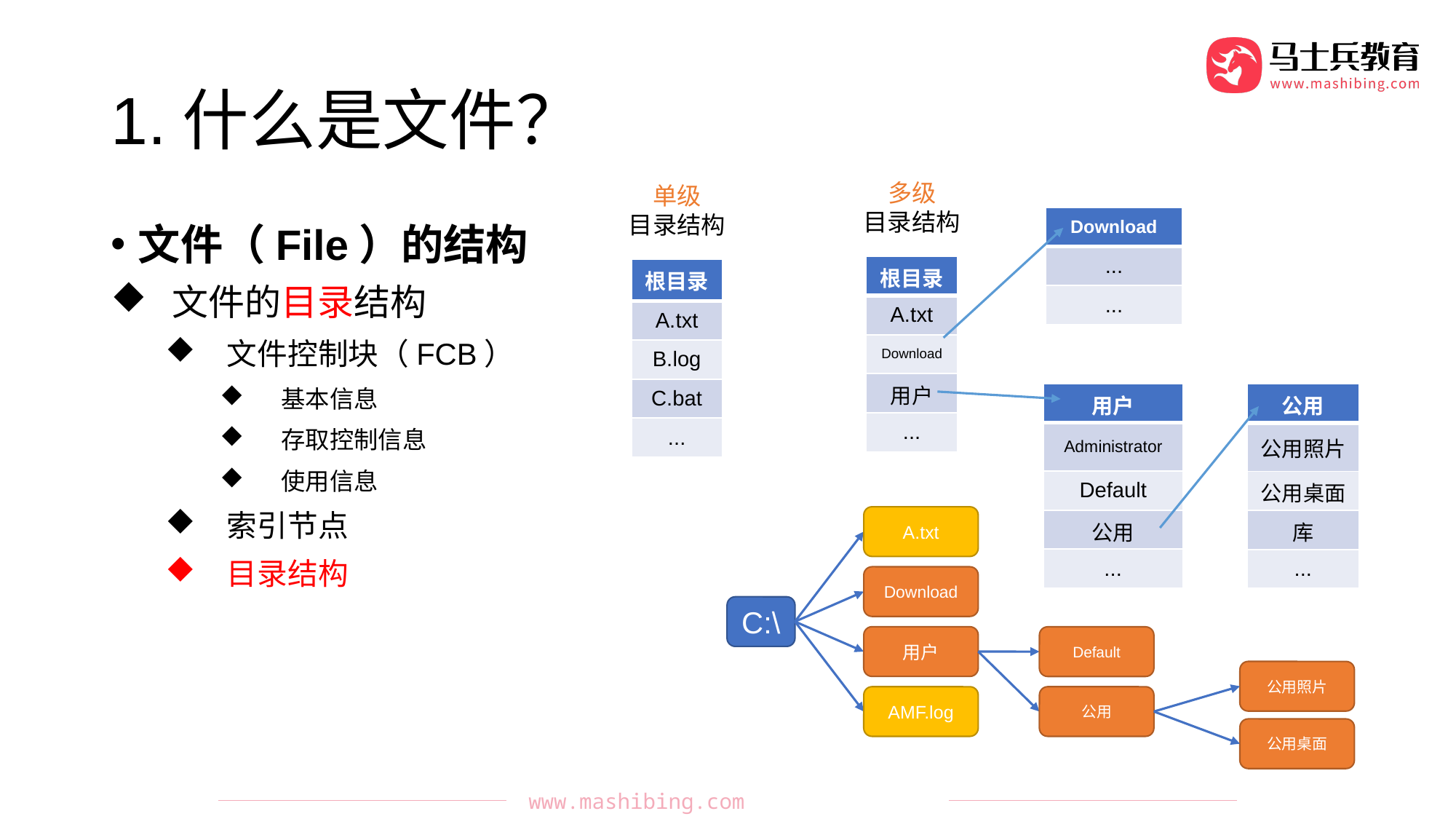

# 1.什么是文件？
多级
目录结构
单级
目录结构
| Download |
| --- |
| ... |
| ... |
文件（File）的结构
文件的目录结构
文件控制块（FCB）
基本信息
存取控制信息
使用信息
索引节点
目录结构

| 根目录 |
| --- |
| A.txt |
| Download |
| 用户 |
| ... |
| 根目录 |
| --- |
| A.txt |
| B.log |
| C.bat |
| ... |
| 用户 |
| --- |
| Administrator |
| Default |
| 公用 |
| ... |
| 公用 |
| --- |
| 公用照片 |
| 公用桌面 |
| 库 |
| ... |
A.txt
Download
用户
AMF.log
C:\
Default
公用
公用照片
公用桌面